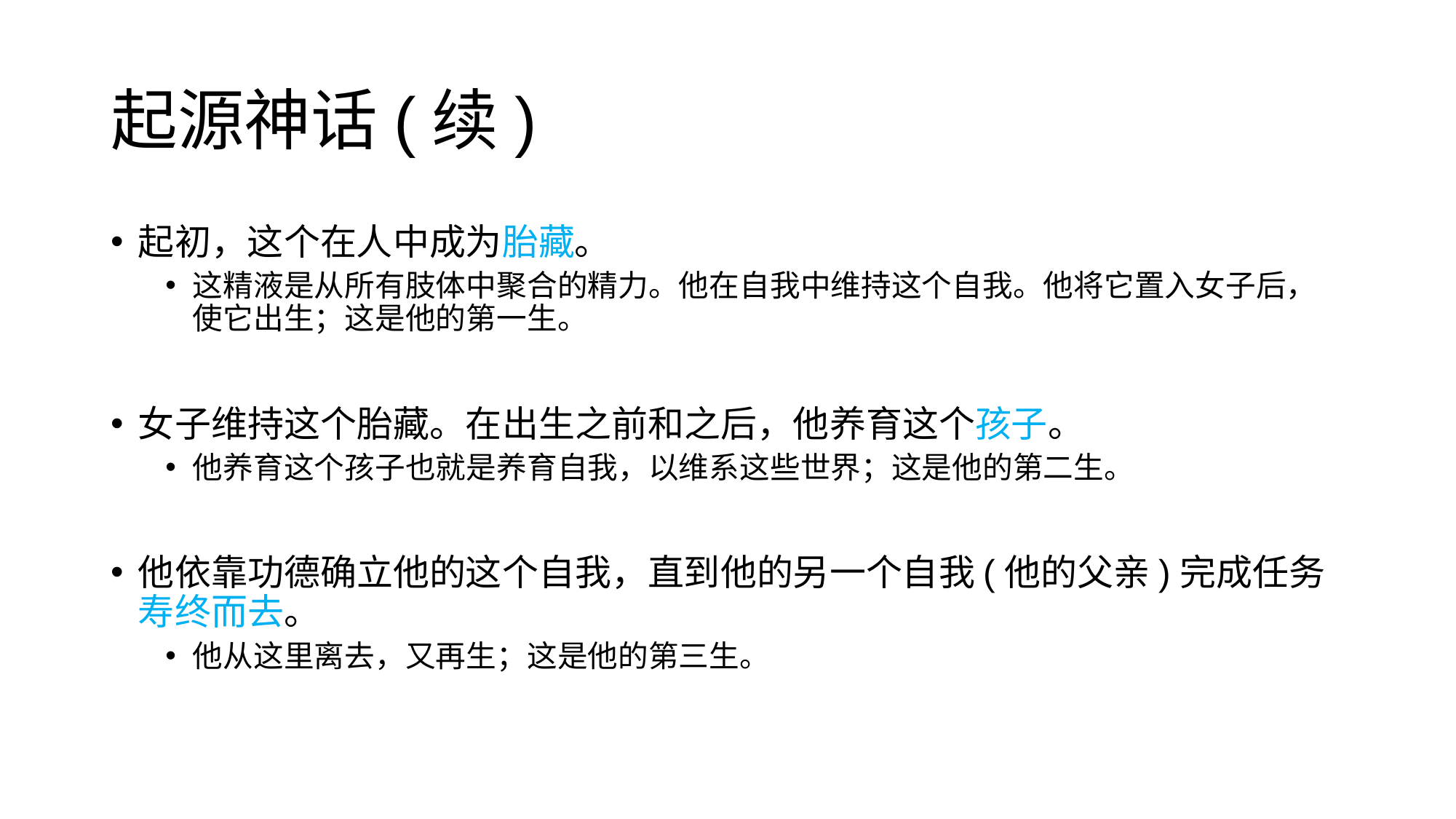

# 起源神话(续)
起初，这个在人中成为胎藏。
这精液是从所有肢体中聚合的精力。他在自我中维持这个自我。他将它置入女子后，使它出生；这是他的第一生。

女子维持这个胎藏。在出生之前和之后，他养育这个孩子。
他养育这个孩子也就是养育自我，以维系这些世界；这是他的第二生。

他依靠功德确立他的这个自我，直到他的另一个自我(他的父亲)完成任务寿终而去。
他从这里离去，又再生；这是他的第三生。